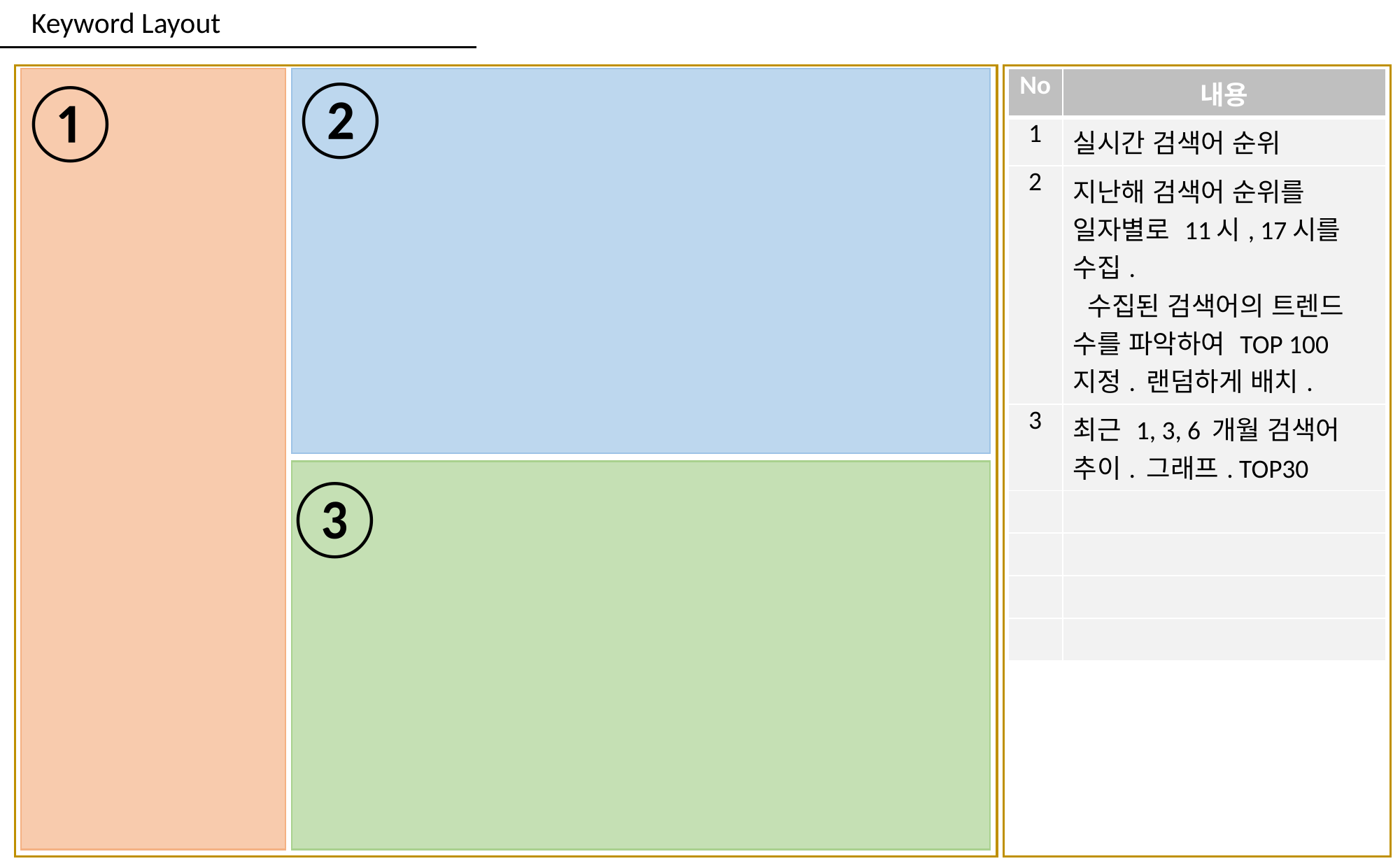

# Keyword Layout
②
①

| No | 내용 |
| --- | --- |
| 1 | 실시간 검색어 순위 |
| 2 | 지난해 검색어 순위를 일자별로 11시, 17시를 수집. 수집된 검색어의 트렌드 수를 파악하여 TOP 100 지정. 랜덤하게 배치. |
| 3 | 최근 1, 3, 6 개월 검색어 추이. 그래프. TOP30 |
|  |  |
|  |  |
|  |  |
|  |  |
③